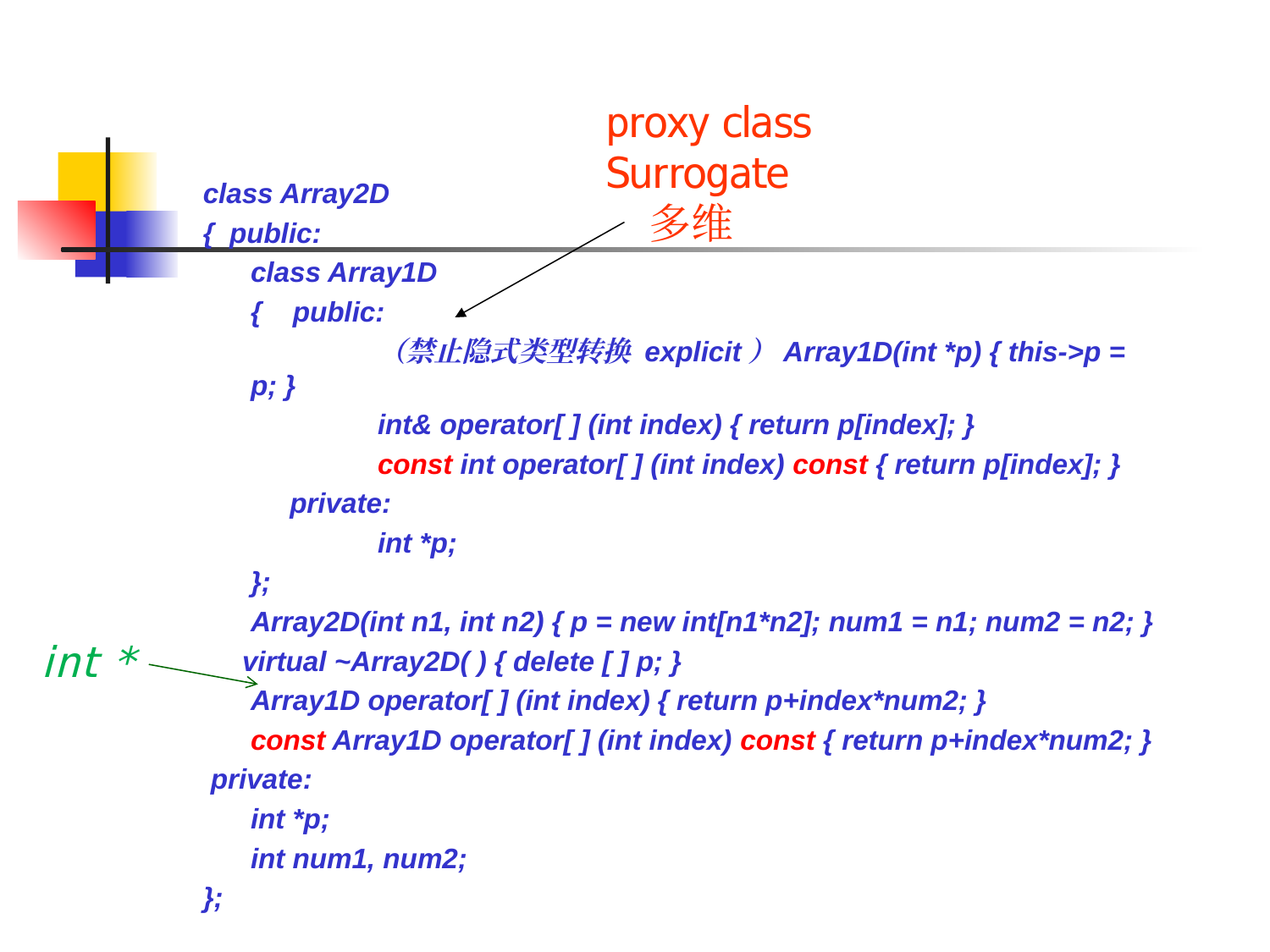

proxy class
Surrogate
   多维
class Array2D
{  public:
	class Array1D
	{    public:
		（禁止隐式类型转换 explicit）Array1D(int *p) { this->p = p; }
		int& operator[ ] (int index) { return p[index]; }
		const int operator[ ] (int index) const { return p[index]; }
	     private:
		int *p;
	};
	Array2D(int n1, int n2) { p = new int[n1*n2]; num1 = n1; num2 = n2; }
     virtual ~Array2D( ) { delete [ ] p; }
	Array1D operator[ ] (int index) { return p+index*num2; }
	const Array1D operator[ ] (int index) const { return p+index*num2; }
 private:
	int *p;
	int num1, num2;
};

int *